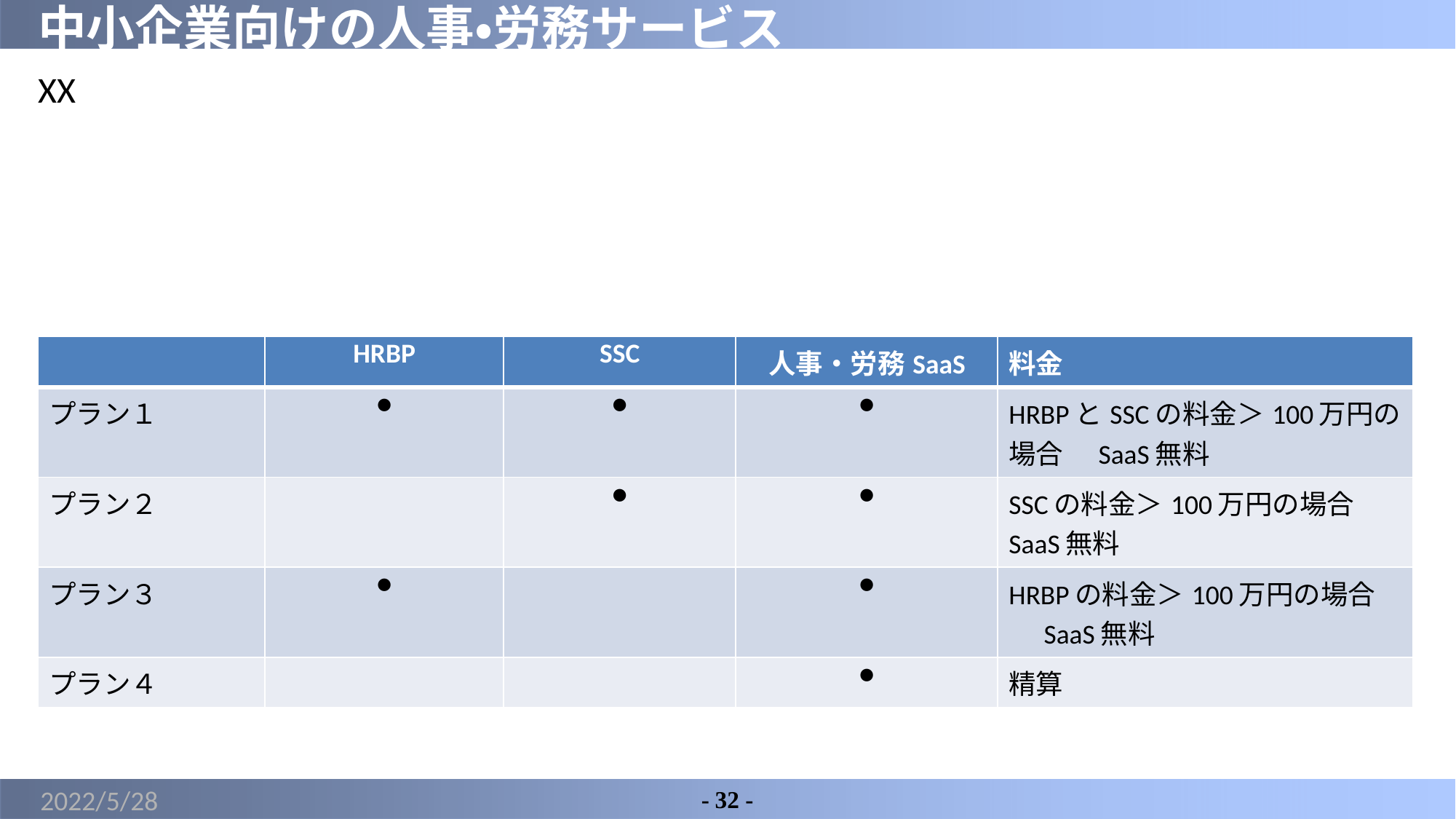

# 中小企業向けの人事・労務サービス
XX

|  | HRBP | SSC | 人事・労務SaaS | 料金 |
| --- | --- | --- | --- | --- |
| プラン１ | ● | ● | ● | HRBPとSSCの料金＞100万円の場合　SaaS無料 |
| プラン２ |  | ● | ● | SSCの料金＞100万円の場合　SaaS無料 |
| プラン３ | ● |  | ● | HRBPの料金＞100万円の場合　SaaS無料 |
| プラン４ |  |  | ● | 精算 |
2022/5/28
- 32 -